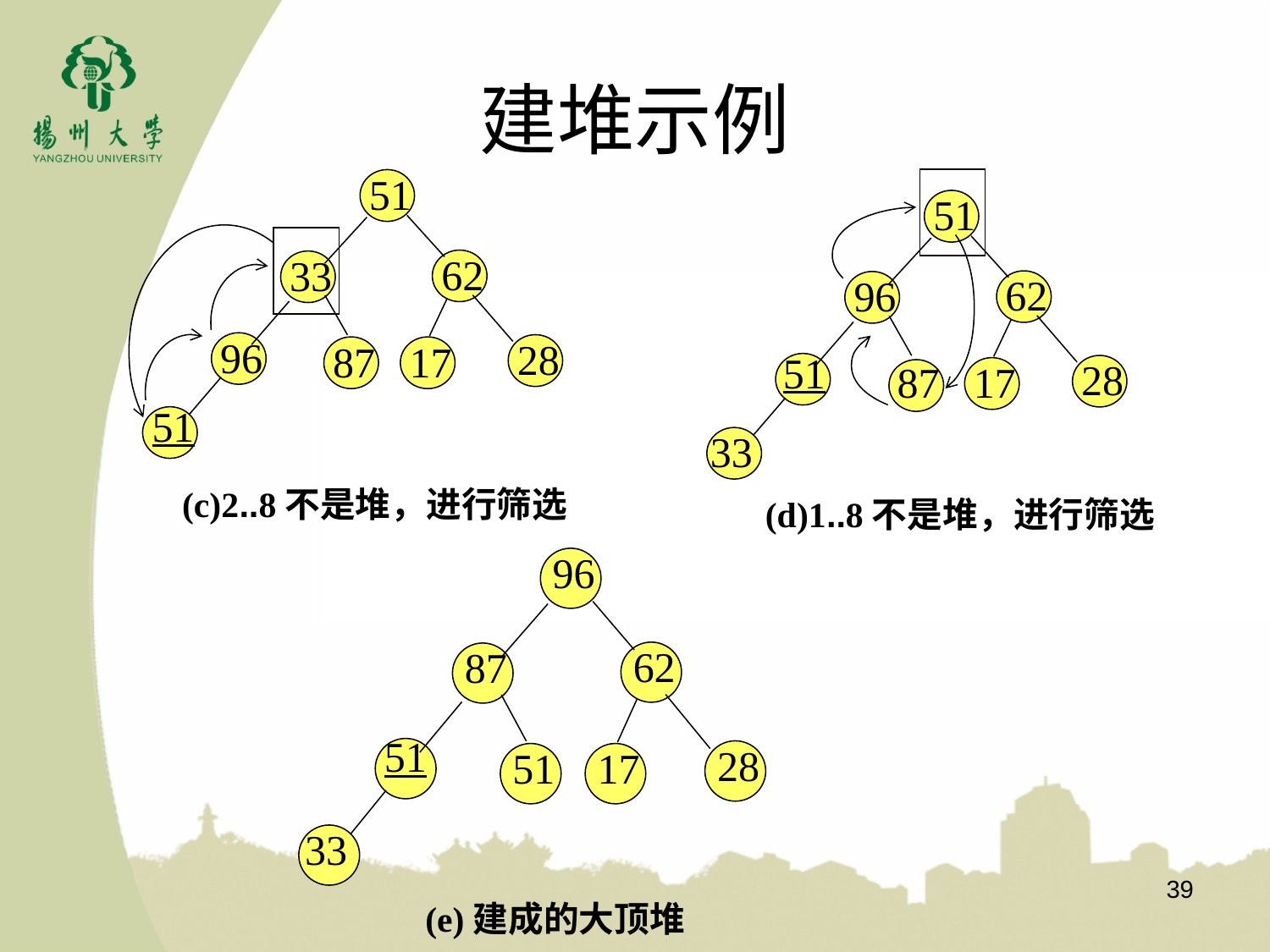

# 建堆示例
51

62
33

96

28

87
17

51

51

62
96

51

28

87
17

33

(c)2..8不是堆，进行筛选
(d)1..8不是堆，进行筛选
96

62
87

51

28

51
17

33

39
(e)建成的大顶堆